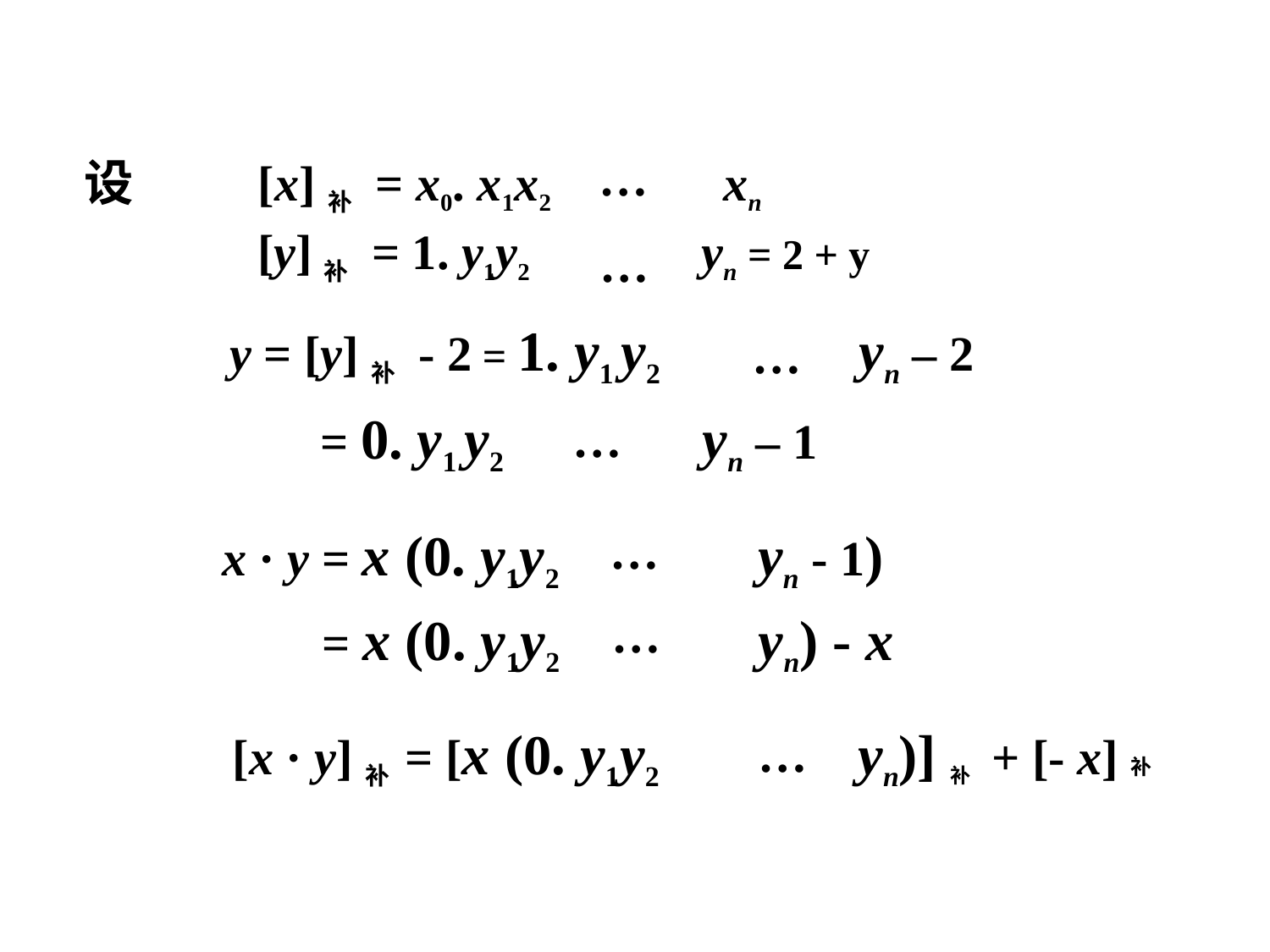

…
设          [x]补 = x0. x1x2              xn
[y]补 = 1. y1y2              yn = 2 + y
…
        y = [y]补 - 2 = 1. y1 y2              yn – 2
…
= 0. y1 y2              yn – 1
…
x · y = x (0. y1y2              yn - 1)
…
        = x (0. y1y2              yn) - x
…
         [x · y]补 = [x (0. y1y2              yn)]补 + [- x]补
…